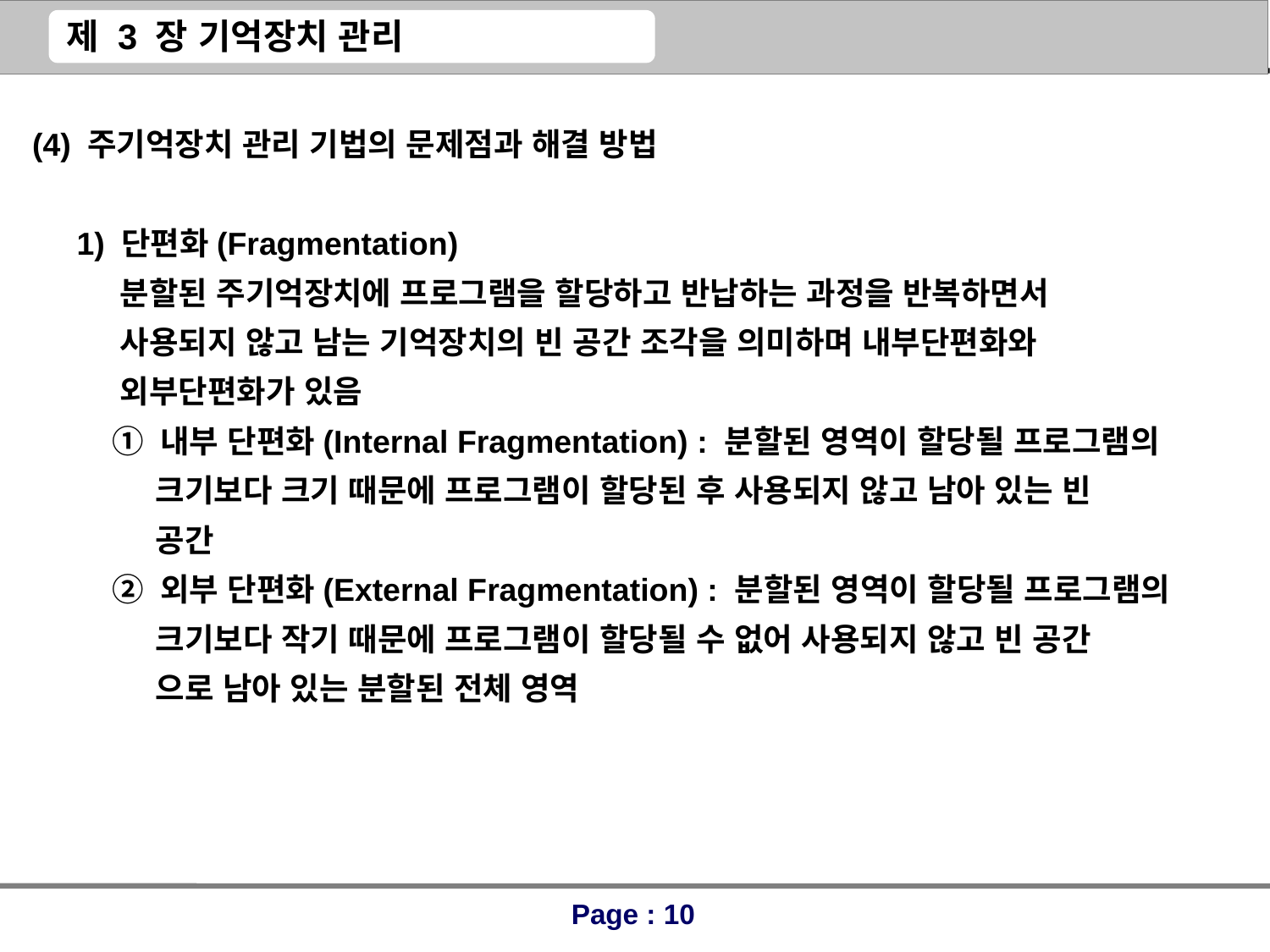

(4) 주기억장치 관리 기법의 문제점과 해결 방법

     1) 단편화(Fragmentation)
         분할된 주기억장치에 프로그램을 할당하고 반납하는 과정을 반복하면서
         사용되지 않고 남는 기억장치의 빈 공간 조각을 의미하며 내부단편화와
         외부단편화가 있음
         ① 내부 단편화(Internal Fragmentation) : 분할된 영역이 할당될 프로그램의
             크기보다 크기 때문에 프로그램이 할당된 후 사용되지 않고 남아 있는 빈
             공간
         ② 외부 단편화(External Fragmentation) : 분할된 영역이 할당될 프로그램의
             크기보다 작기 때문에 프로그램이 할당될 수 없어 사용되지 않고 빈 공간
             으로 남아 있는 분할된 전체 영역
Page : 10